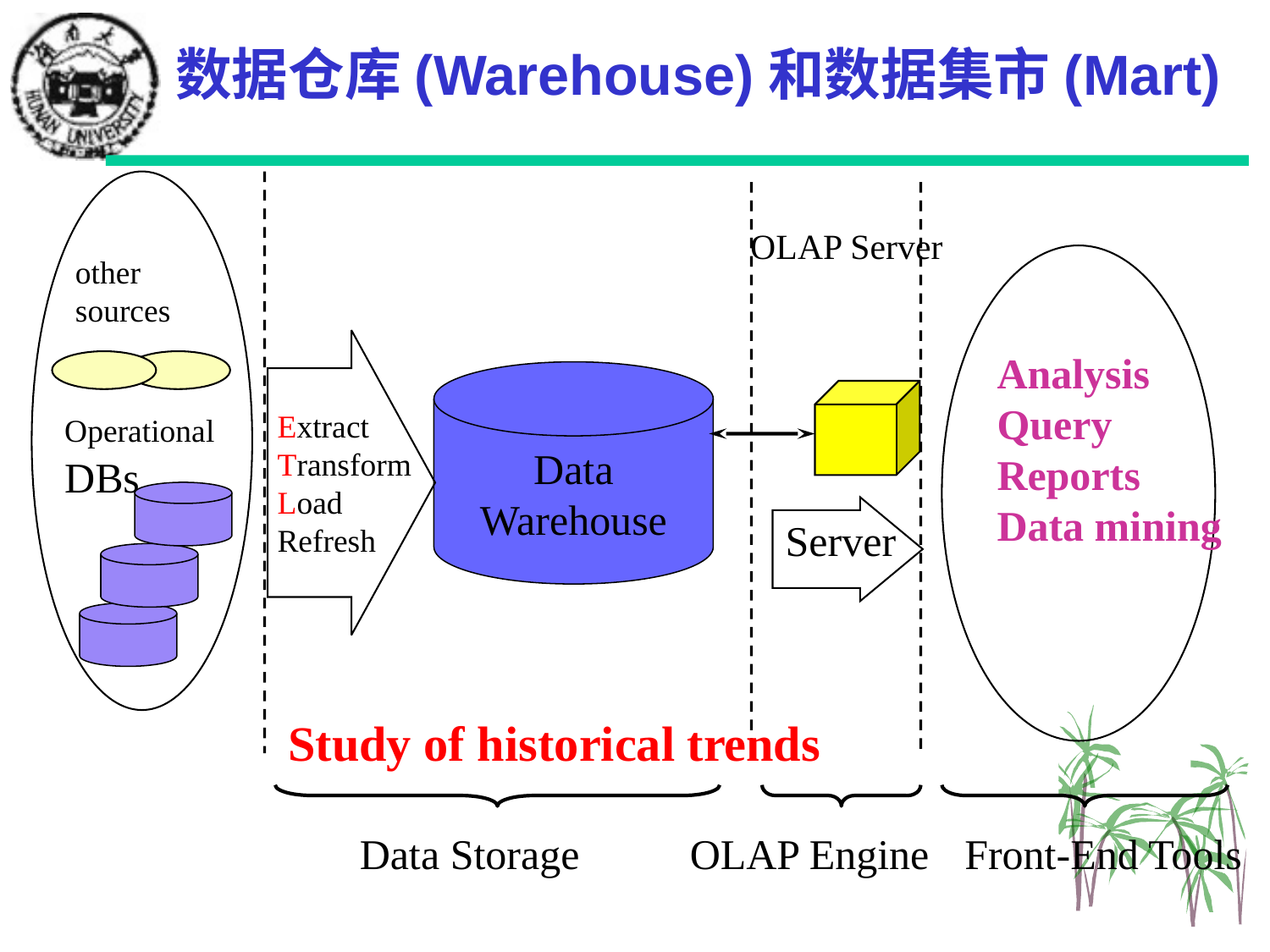

# 数据仓库(Warehouse)和数据集市(Mart)

other sources

Operational
DBs

OLAP Server

Extract
Transform
Load
Refresh
Analysis
Query
Reports
Data mining

Data
Warehouse

Server

Data Storage
OLAP Engine
Front-End Tools
Study of historical trends